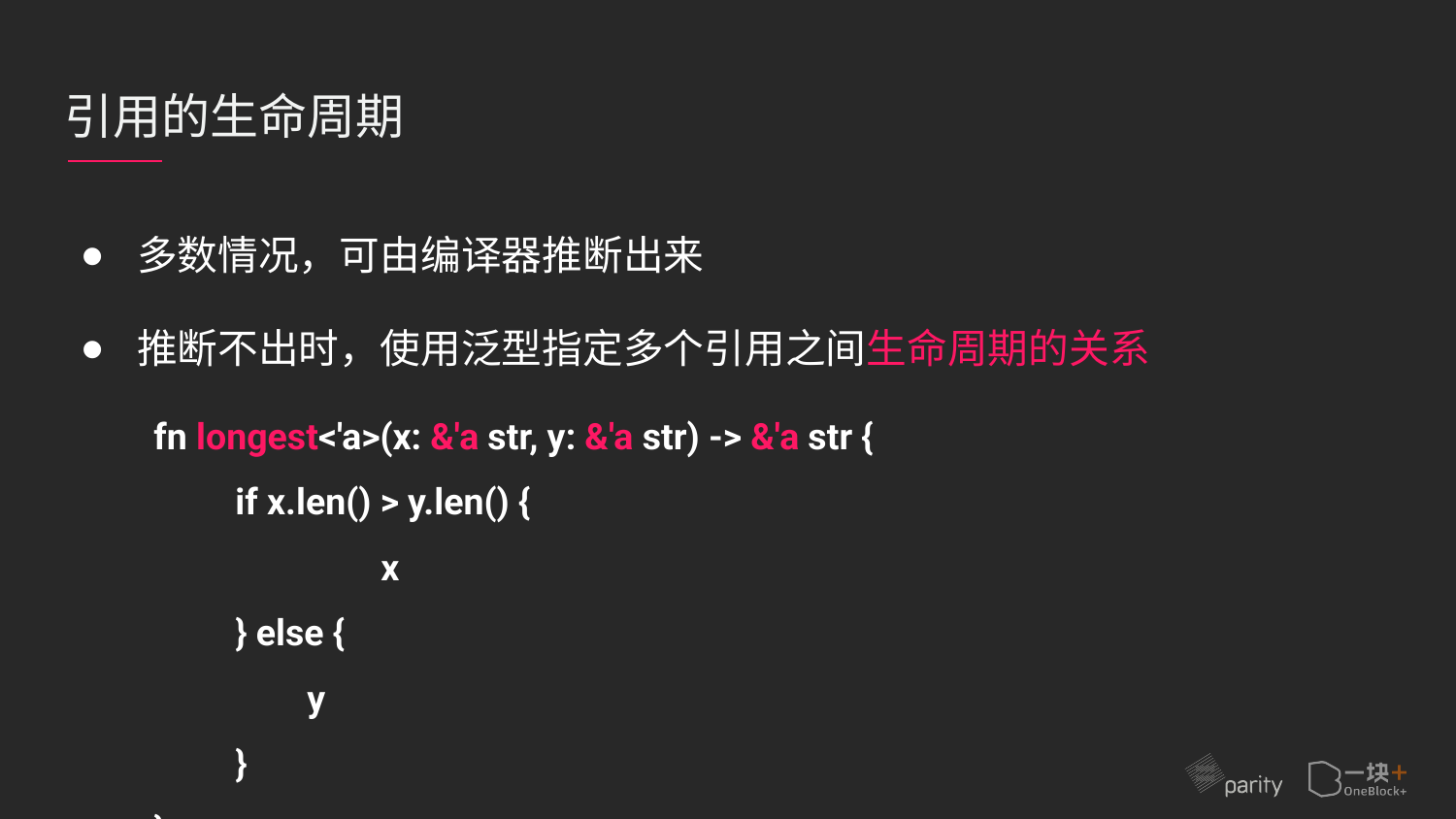

# 引用的生命周期
多数情况，可由编译器推断出来
推断不出时，使用泛型指定多个引用之间生命周期的关系

fn longest<'a>(x: &'a str, y: &'a str) -> &'a str {
 if x.len() > y.len() {
        	 x
 } else {
         y
 }
}